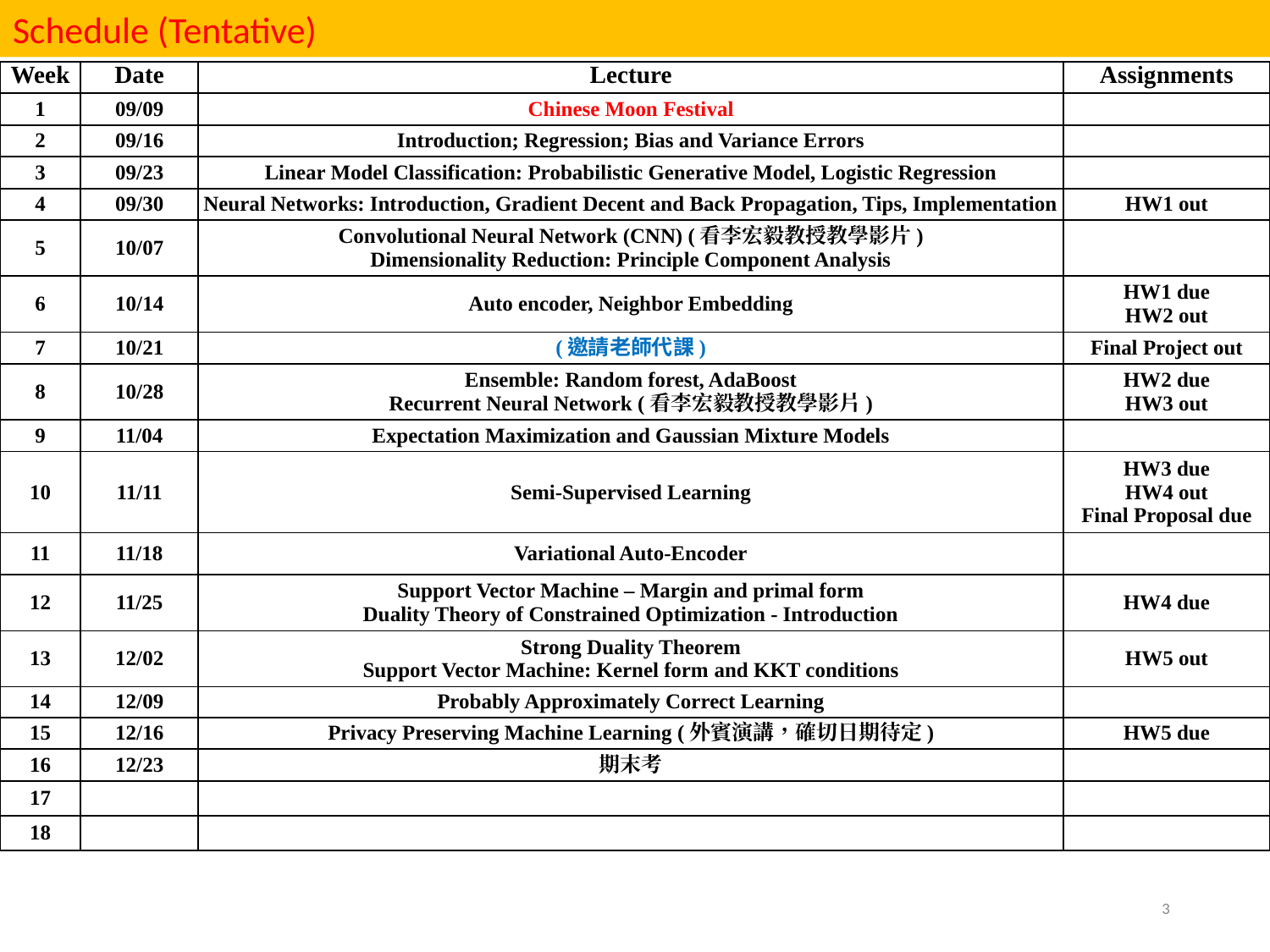

Schedule (Tentative)
| Week | Date | Lecture | Assignments |
| --- | --- | --- | --- |
| 1 | 09/09 | Chinese Moon Festival |  |
| 2 | 09/16 | Introduction; Regression; Bias and Variance Errors |  |
| 3 | 09/23 | Linear Model Classification: Probabilistic Generative Model, Logistic Regression |  |
| 4 | 09/30 | Neural Networks: Introduction, Gradient Decent and Back Propagation, Tips, Implementation | HW1 out |
| 5 | 10/07 | Convolutional Neural Network (CNN) (看李宏毅教授教學影片) Dimensionality Reduction: Principle Component Analysis |  |
| 6 | 10/14 | Auto encoder, Neighbor Embedding | HW1 due HW2 out |
| 7 | 10/21 | (邀請老師代課) | Final Project out |
| 8 | 10/28 | Ensemble: Random forest, AdaBoost Recurrent Neural Network (看李宏毅教授教學影片) | HW2 due HW3 out |
| 9 | 11/04 | Expectation Maximization and Gaussian Mixture Models |  |
| 10 | 11/11 | Semi-Supervised Learning | HW3 due HW4 out Final Proposal due |
| 11 | 11/18 | Variational Auto-Encoder |  |
| 12 | 11/25 | Support Vector Machine – Margin and primal form Duality Theory of Constrained Optimization - Introduction | HW4 due |
| 13 | 12/02 | Strong Duality Theorem Support Vector Machine: Kernel form and KKT conditions | HW5 out |
| 14 | 12/09 | Probably Approximately Correct Learning |  |
| 15 | 12/16 | Privacy Preserving Machine Learning (外賓演講，確切日期待定) | HW5 due |
| 16 | 12/23 | 期末考 |  |
| 17 |  |  |  |
| 18 |  |  |  |
3